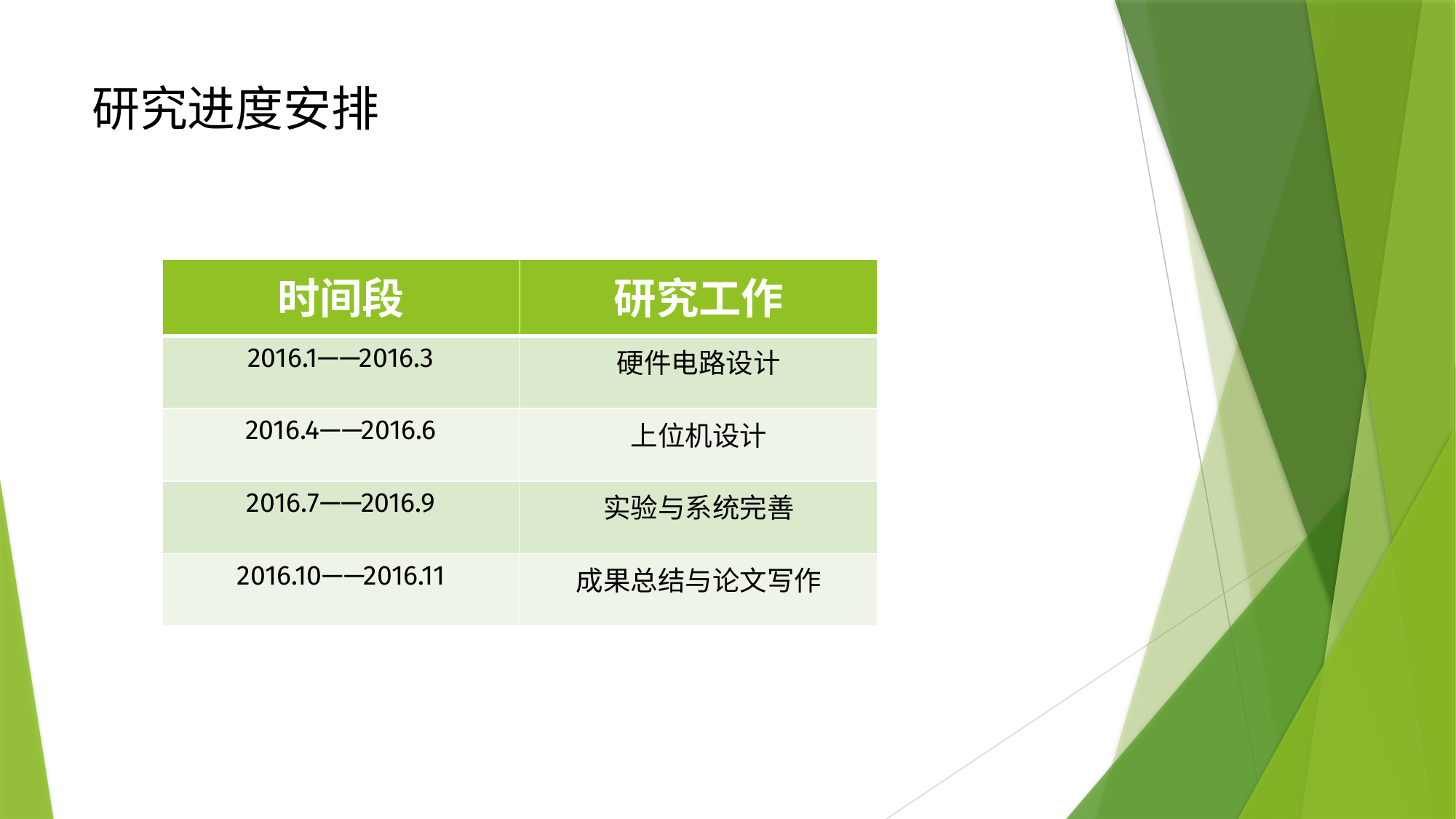

# 研究进度安排
| 时间段 | 研究工作 |
| --- | --- |
| 2016.1——2016.3 | 硬件电路设计 |
| 2016.4——2016.6 | 上位机设计 |
| 2016.7——2016.9 | 实验与系统完善 |
| 2016.10——2016.11 | 成果总结与论文写作 |